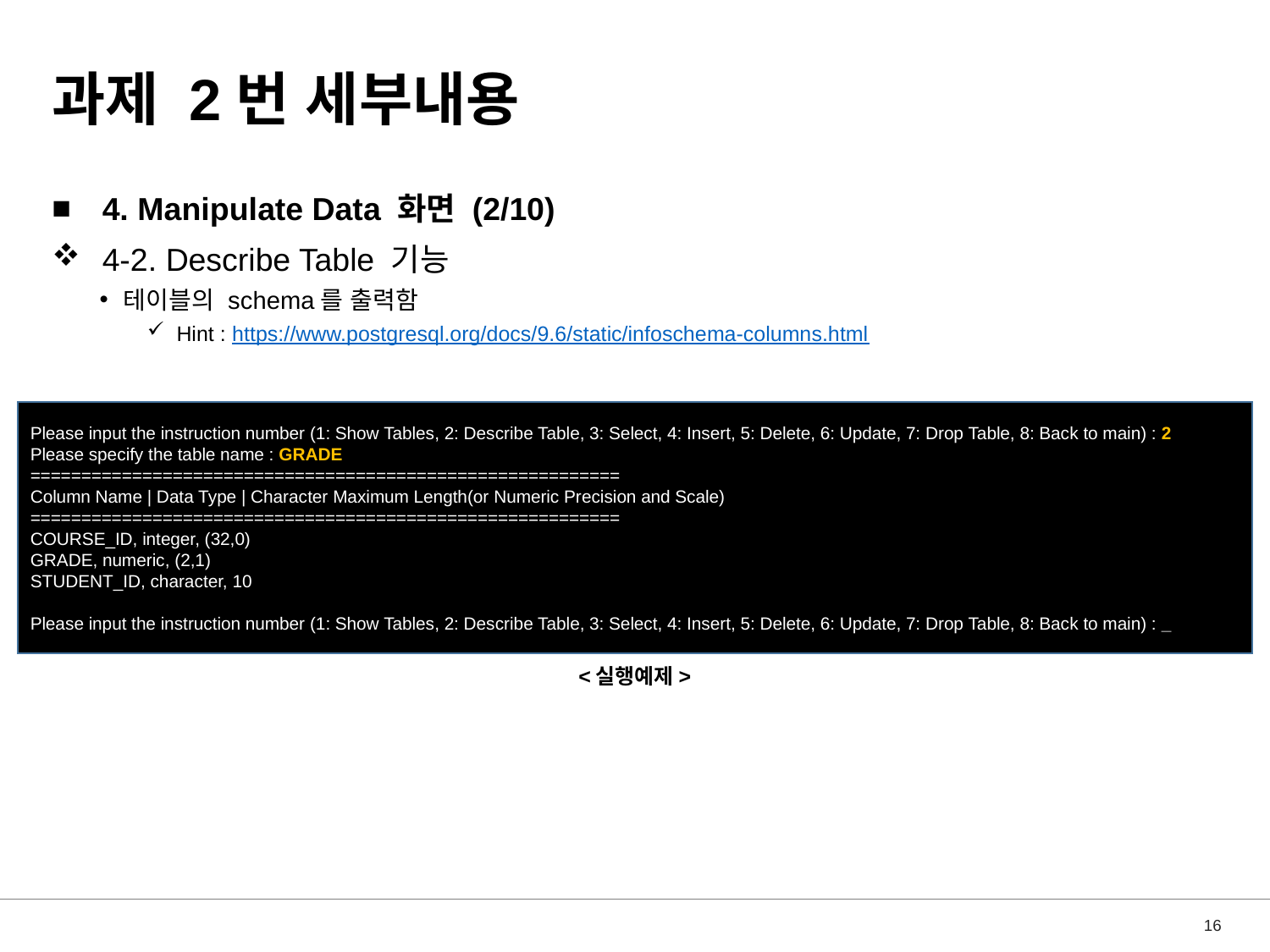

# 과제 2번 세부내용
4. Manipulate Data 화면 (2/10)
4-2. Describe Table 기능
테이블의 schema를 출력함
Hint : https://www.postgresql.org/docs/9.6/static/infoschema-columns.html
Please input the instruction number (1: Show Tables, 2: Describe Table, 3: Select, 4: Insert, 5: Delete, 6: Update, 7: Drop Table, 8: Back to main) : 2
Please specify the table name : GRADE
==========================================================
Column Name | Data Type | Character Maximum Length(or Numeric Precision and Scale)
==========================================================
COURSE_ID, integer, (32,0)
GRADE, numeric, (2,1)
STUDENT_ID, character, 10

Please input the instruction number (1: Show Tables, 2: Describe Table, 3: Select, 4: Insert, 5: Delete, 6: Update, 7: Drop Table, 8: Back to main) : _
<실행예제>
16